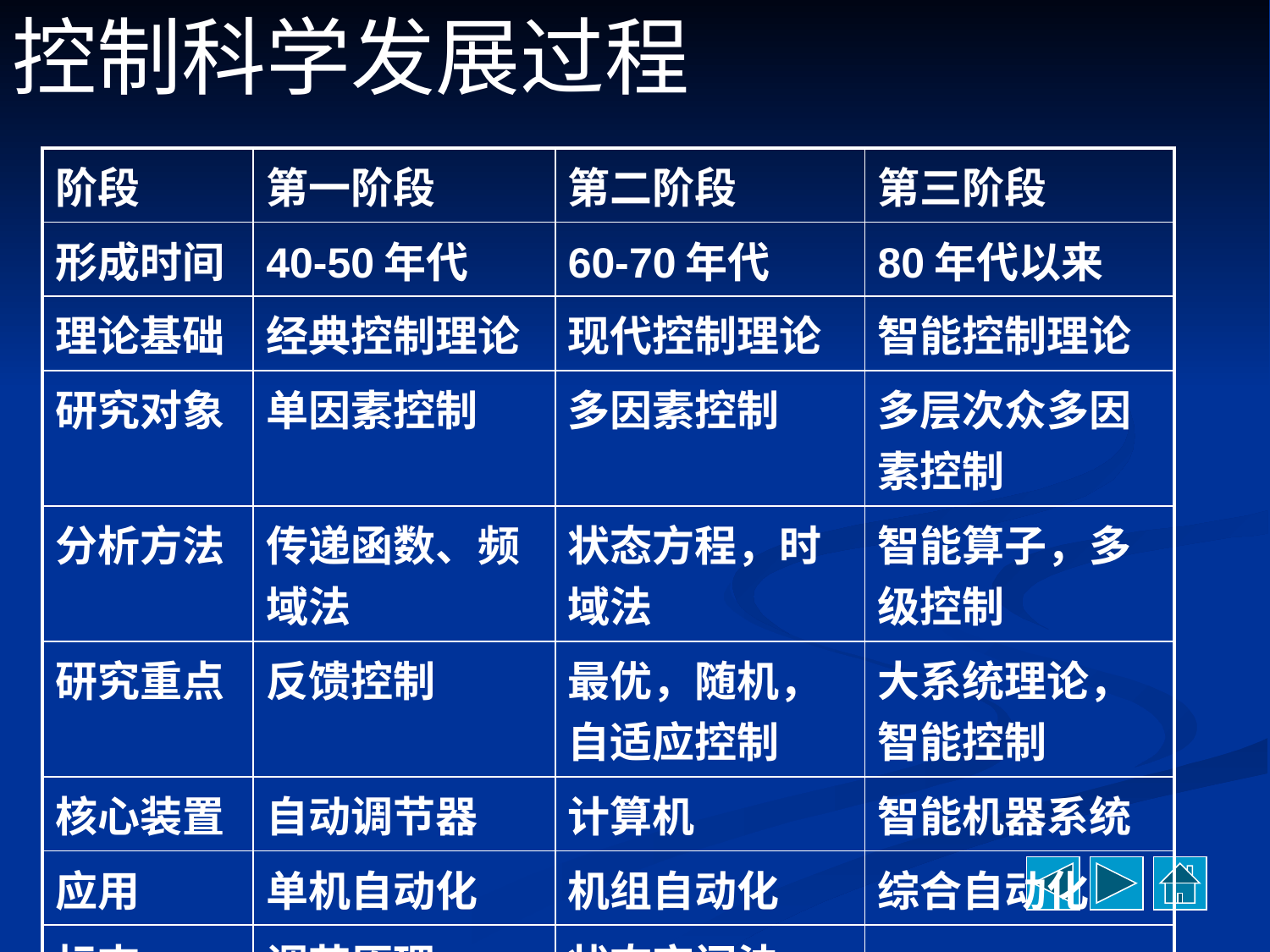

控制科学发展过程
| 阶段 | 第一阶段 | 第二阶段 | 第三阶段 |
| --- | --- | --- | --- |
| 形成时间 | 40-50年代 | 60-70年代 | 80年代以来 |
| 理论基础 | 经典控制理论 | 现代控制理论 | 智能控制理论 |
| 研究对象 | 单因素控制 | 多因素控制 | 多层次众多因素控制 |
| 分析方法 | 传递函数、频域法 | 状态方程，时域法 | 智能算子，多级控制 |
| 研究重点 | 反馈控制 | 最优，随机，自适应控制 | 大系统理论，智能控制 |
| 核心装置 | 自动调节器 | 计算机 | 智能机器系统 |
| 应用 | 单机自动化 | 机组自动化 | 综合自动化 |
| 标志 | 调节原理 | 状态空间法 |  |